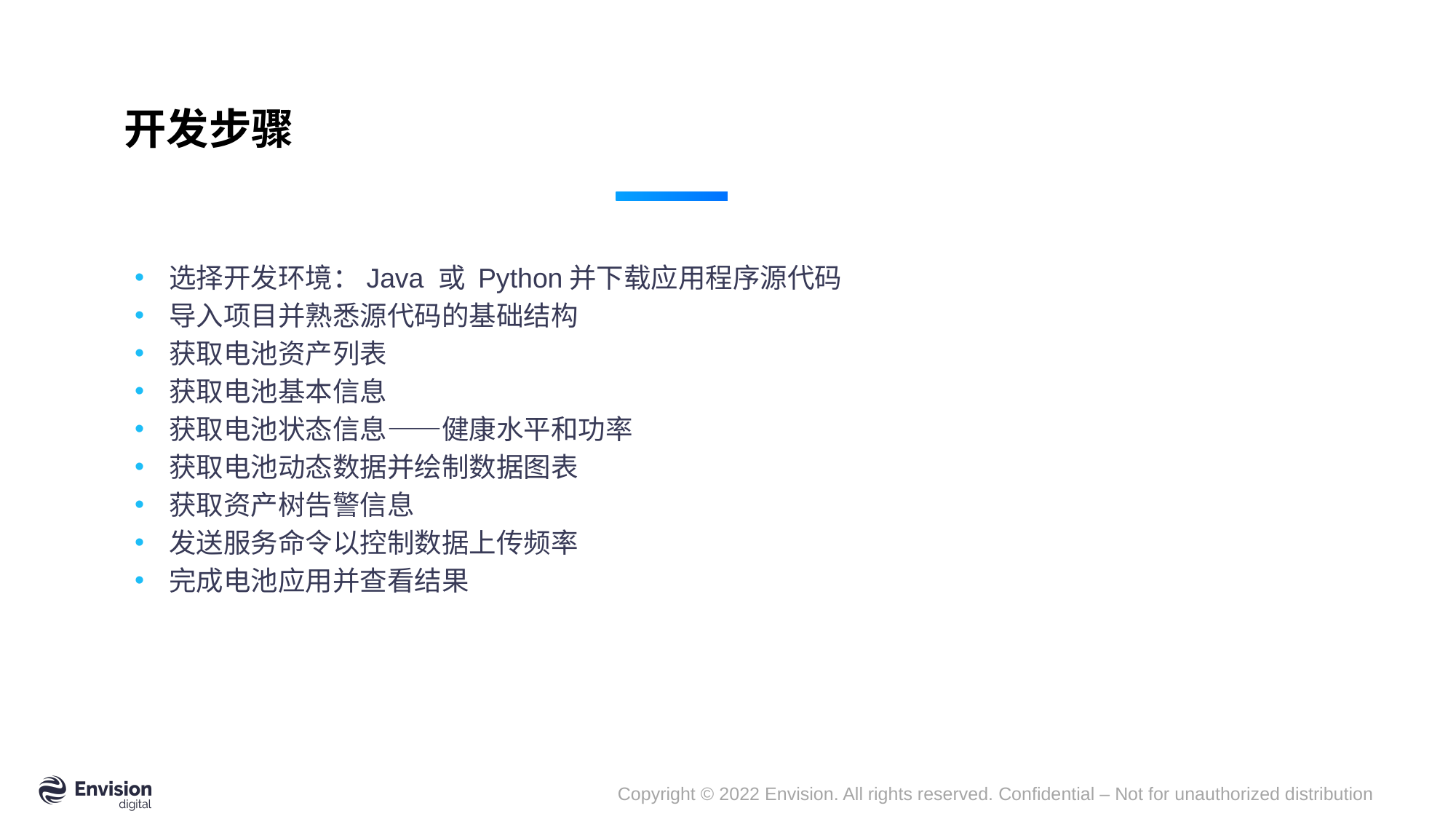

# 开发步骤
选择开发环境：Java 或 Python并下载应用程序源代码
导入项目并熟悉源代码的基础结构
获取电池资产列表
获取电池基本信息
获取电池状态信息——健康水平和功率
获取电池动态数据并绘制数据图表
获取资产树告警信息
发送服务命令以控制数据上传频率
完成电池应用并查看结果